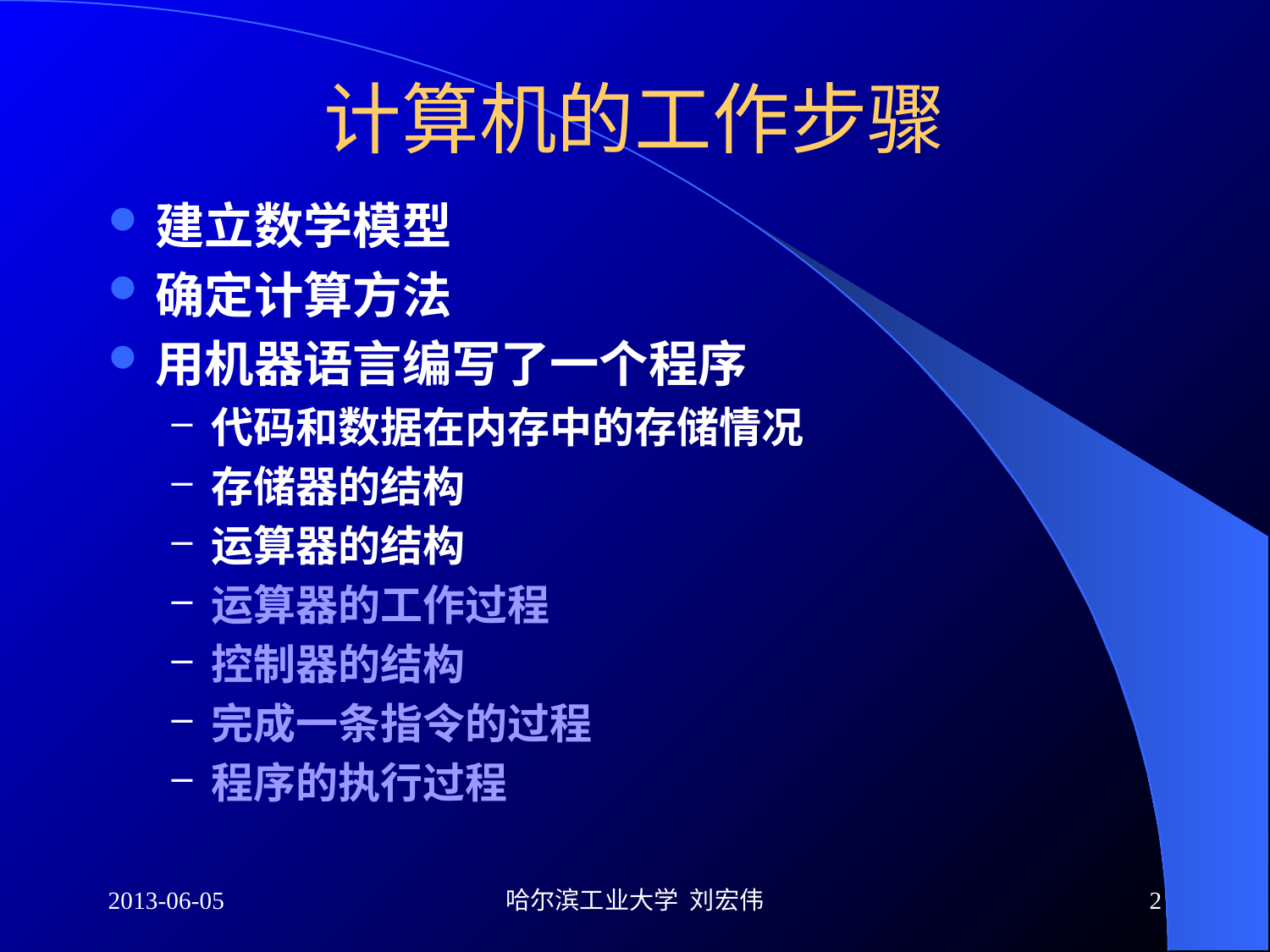

# 计算机的工作步骤
建立数学模型
确定计算方法
用机器语言编写了一个程序
代码和数据在内存中的存储情况
存储器的结构
运算器的结构
运算器的工作过程
控制器的结构
完成一条指令的过程
程序的执行过程

2013-06-05
哈尔滨工业大学  刘宏伟
2